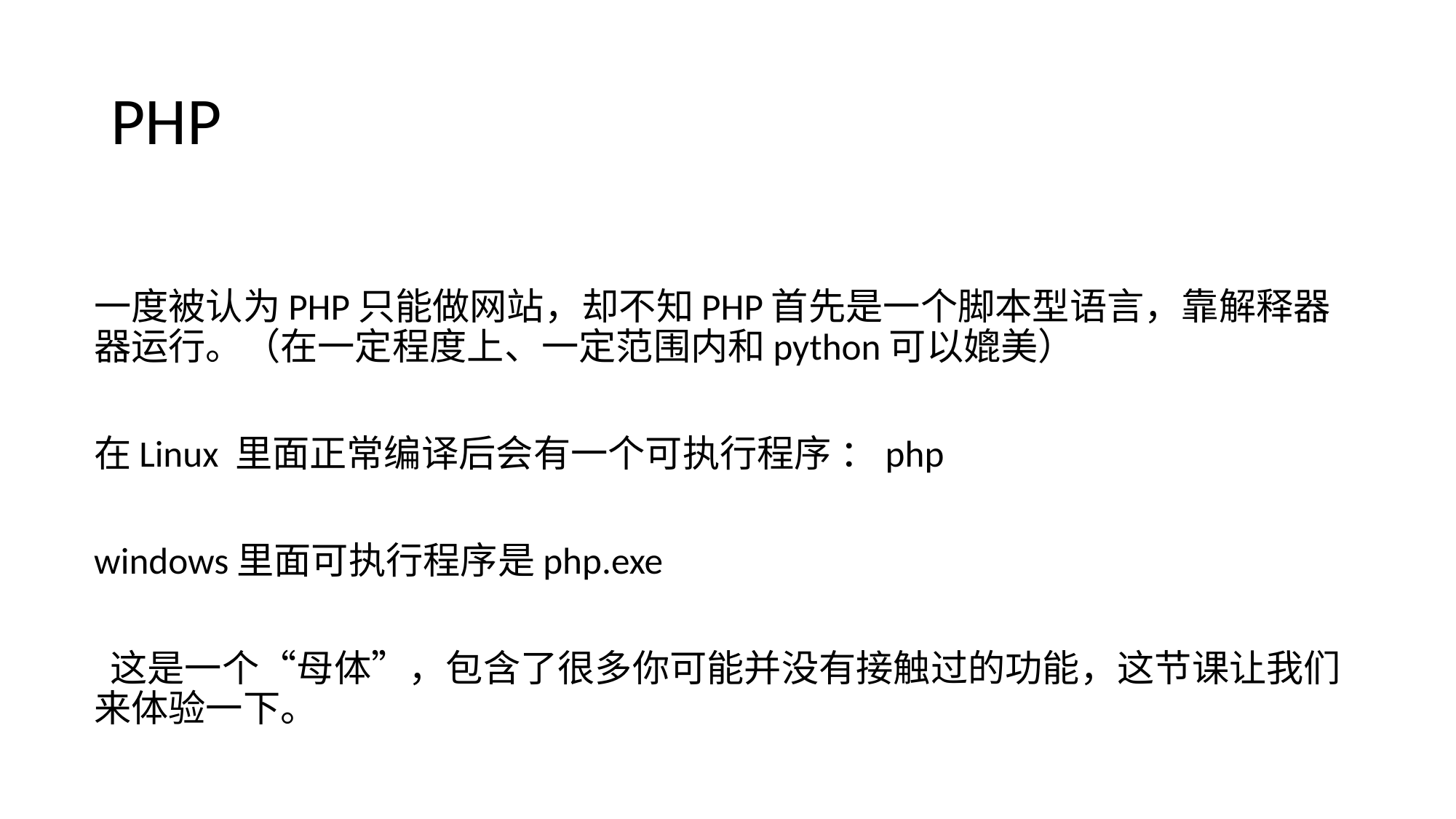

# PHP

一度被认为PHP只能做网站，却不知PHP首先是一个脚本型语言，靠解释器器运行。（在一定程度上、一定范围内和python可以媲美）

在Linux 里面正常编译后会有一个可执行程序 ：php

windows里面可执行程序是php.exe

 这是一个“母体”，包含了很多你可能并没有接触过的功能，这节课让我们来体验一下。